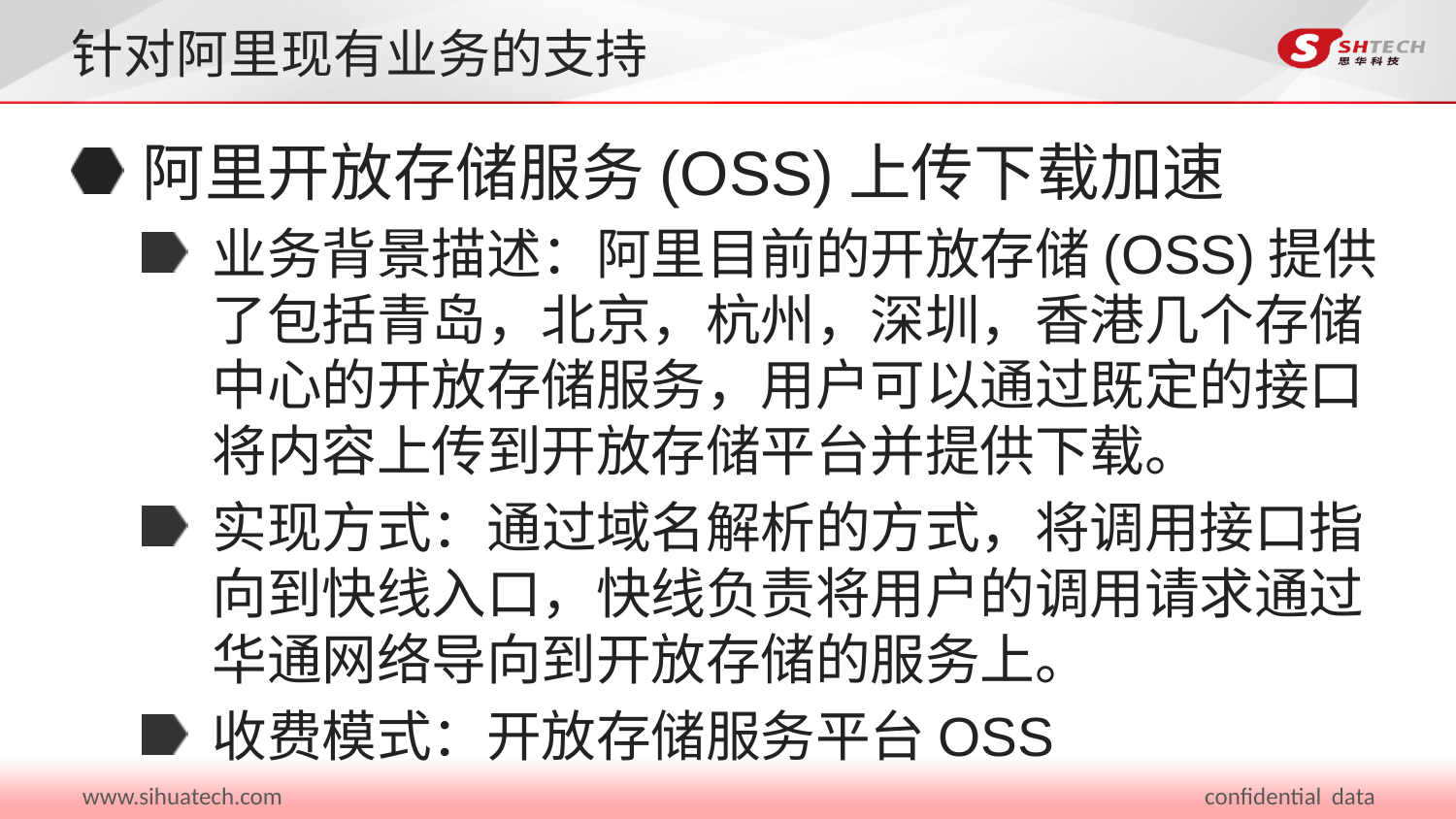

# 针对阿里现有业务的支持
阿里开放存储服务(OSS)上传下载加速
业务背景描述：阿里目前的开放存储(OSS)提供了包括青岛，北京，杭州，深圳，香港几个存储中心的开放存储服务，用户可以通过既定的接口将内容上传到开放存储平台并提供下载。
实现方式：通过域名解析的方式，将调用接口指向到快线入口，快线负责将用户的调用请求通过华通网络导向到开放存储的服务上。
收费模式：开放存储服务平台OSS